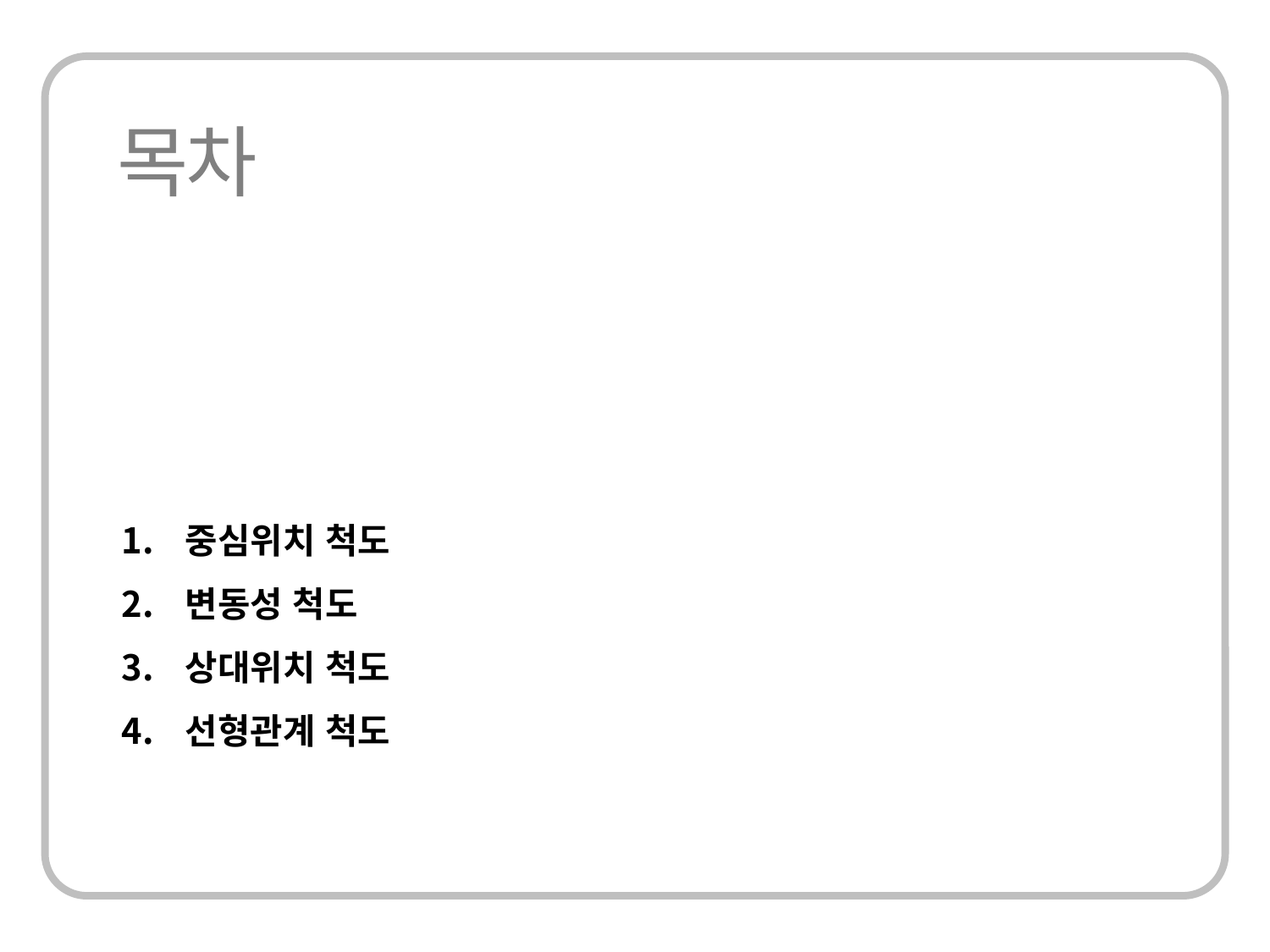

중심위치 척도
변동성 척도
상대위치 척도
선형관계 척도